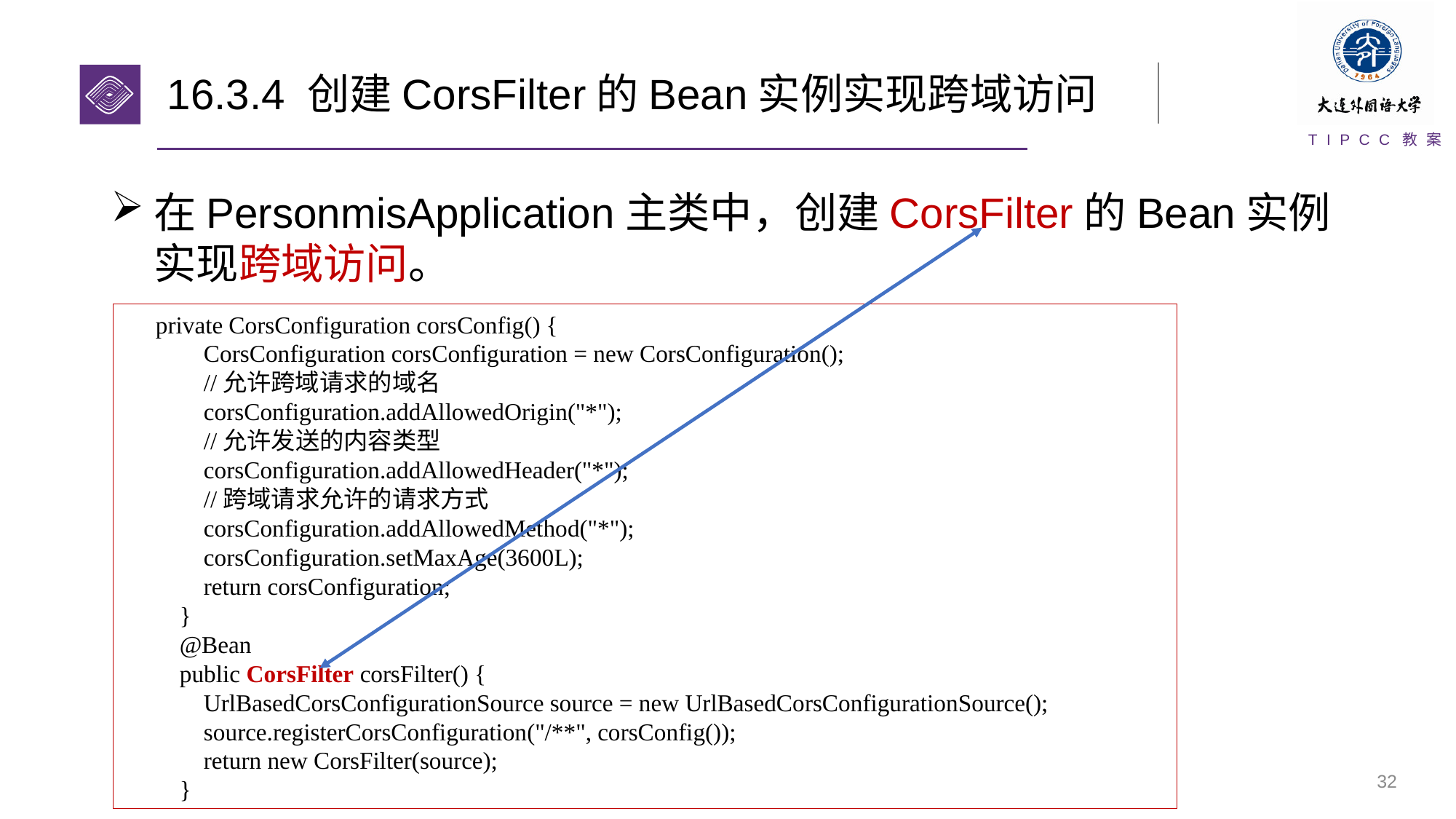

# 16.3.4 创建CorsFilter的Bean实例实现跨域访问
在PersonmisApplication主类中，创建CorsFilter的Bean实例实现跨域访问。
private CorsConfiguration corsConfig() {
        CorsConfiguration corsConfiguration = new CorsConfiguration();
        //允许跨域请求的域名
        corsConfiguration.addAllowedOrigin("*");
        //允许发送的内容类型
        corsConfiguration.addAllowedHeader("*");
        //跨域请求允许的请求方式
        corsConfiguration.addAllowedMethod("*");
        corsConfiguration.setMaxAge(3600L);
        return corsConfiguration;
    }
    @Bean
    public CorsFilter corsFilter() {
        UrlBasedCorsConfigurationSource source = new UrlBasedCorsConfigurationSource();
        source.registerCorsConfiguration("/**", corsConfig());
        return new CorsFilter(source);
    }
32